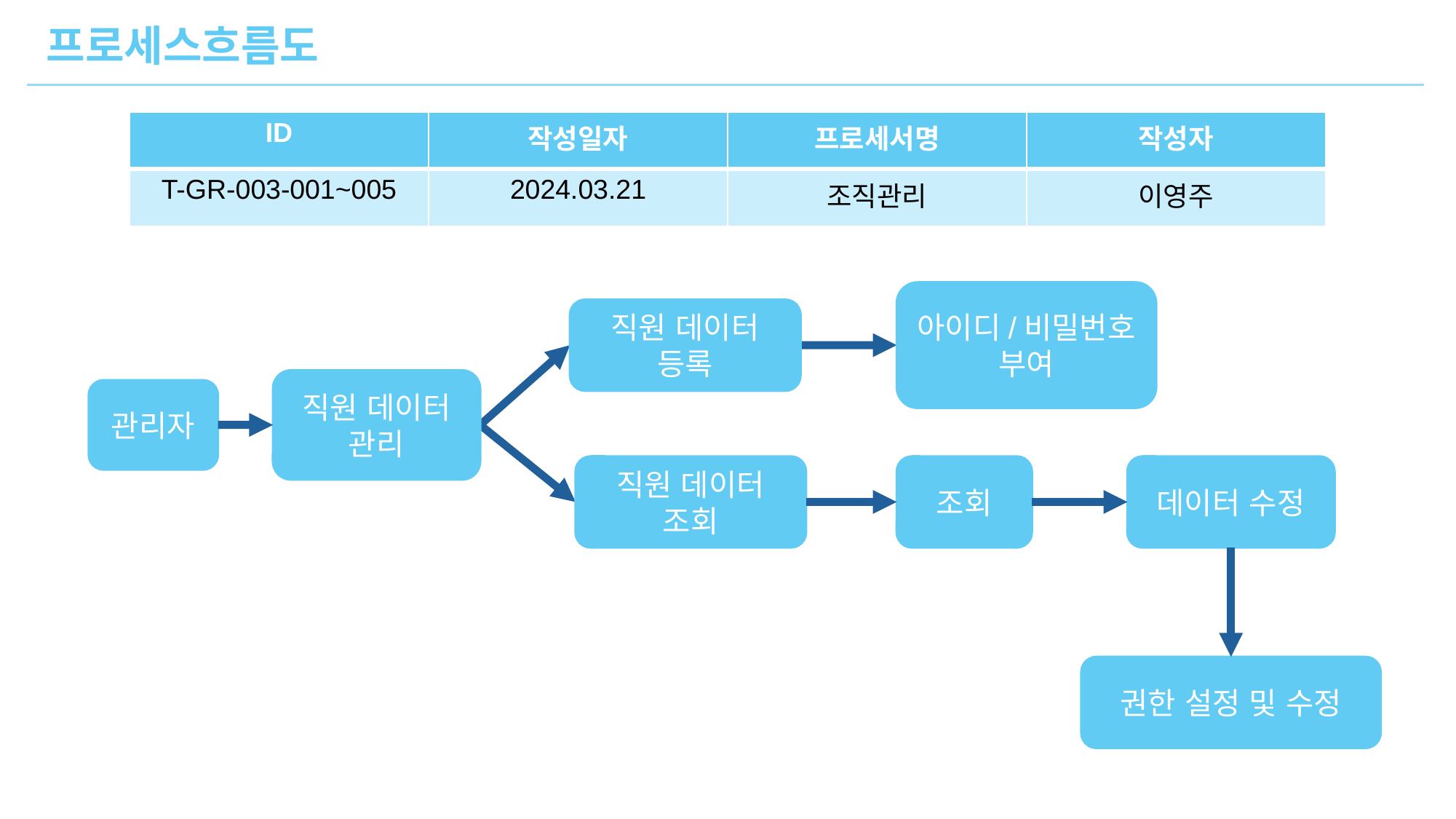

프로세스흐름도
| ID | 작성일자 | 프로세서명 | 작성자 |
| --- | --- | --- | --- |
| T-GR-003-001~005 | 2024.03.21 | 조직관리 | 이영주 |
아이디/비밀번호 부여
직원 데이터 등록
직원 데이터 관리
관리자
직원 데이터 조회
조회
데이터 수정
권한 설정 및 수정